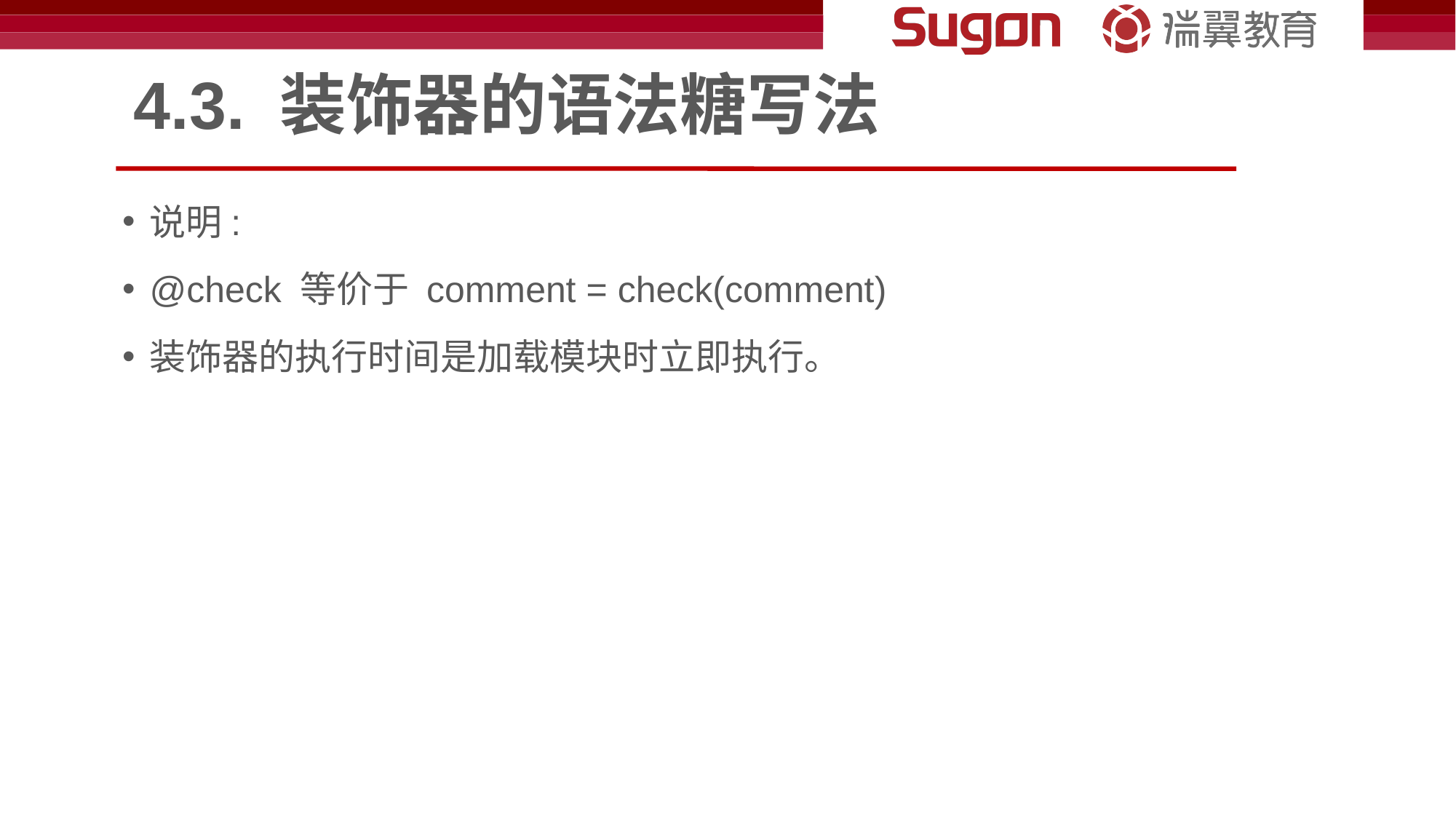

# 4.3. 装饰器的语法糖写法
说明:
@check 等价于 comment = check(comment)
装饰器的执行时间是加载模块时立即执行。